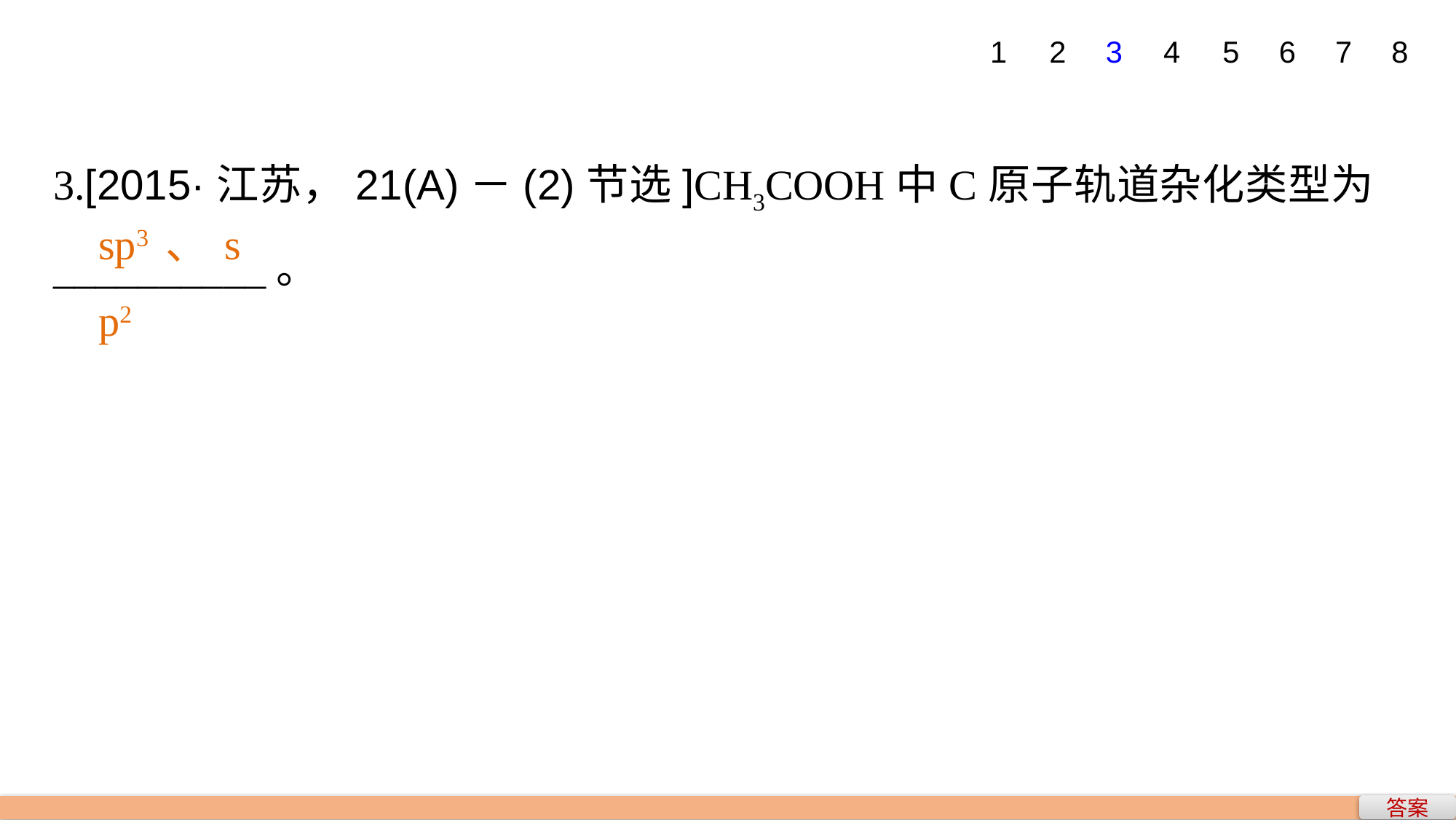

1
2
3
4
5
6
7
8
3.[2015·江苏，21(A)－(2)节选]CH3COOH中C原子轨道杂化类型为__________。
sp3、sp2
答案